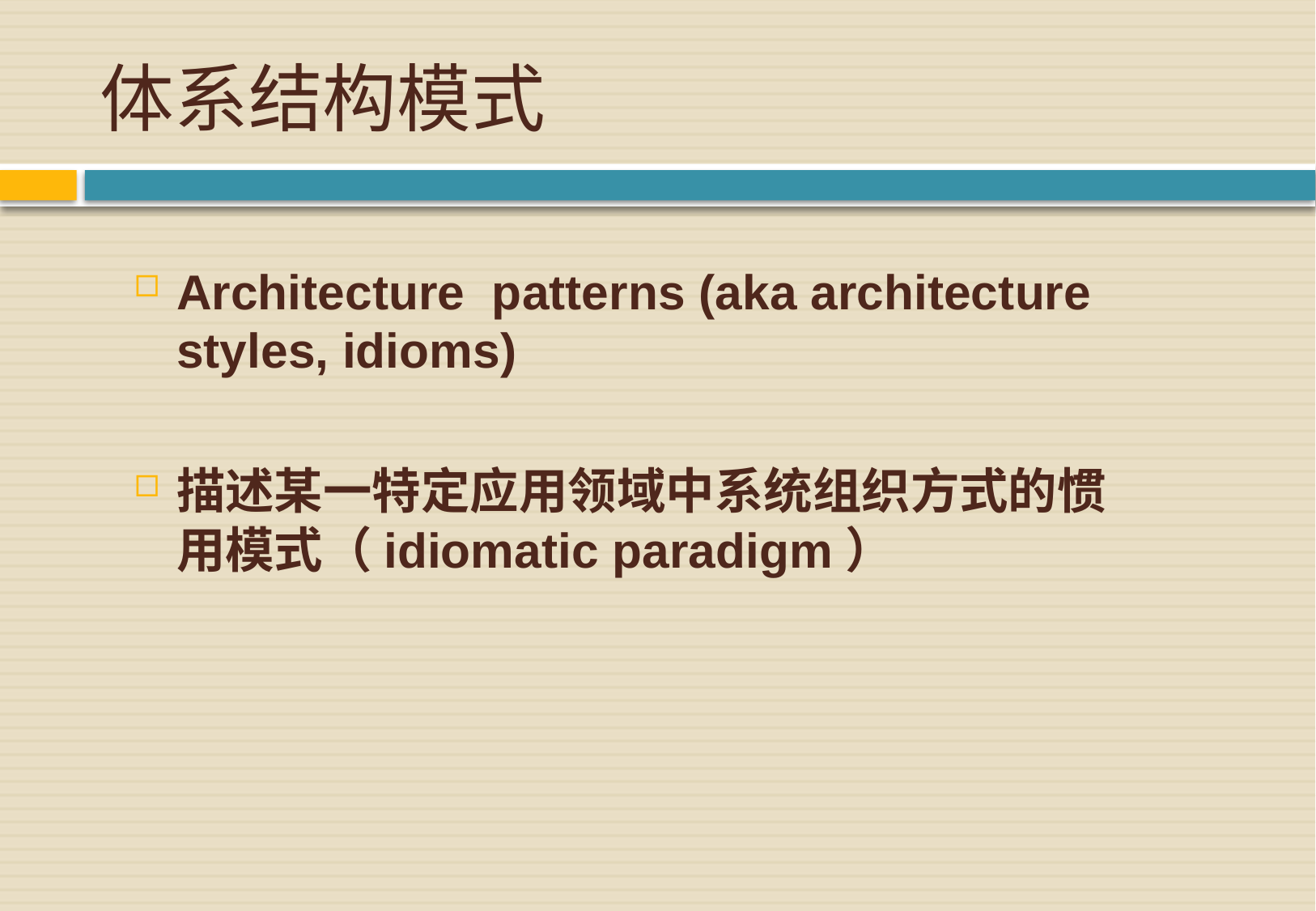

# 体系结构模式
Architecture  patterns (aka architecture styles, idioms)

描述某一特定应用领域中系统组织方式的惯用模式（idiomatic paradigm）